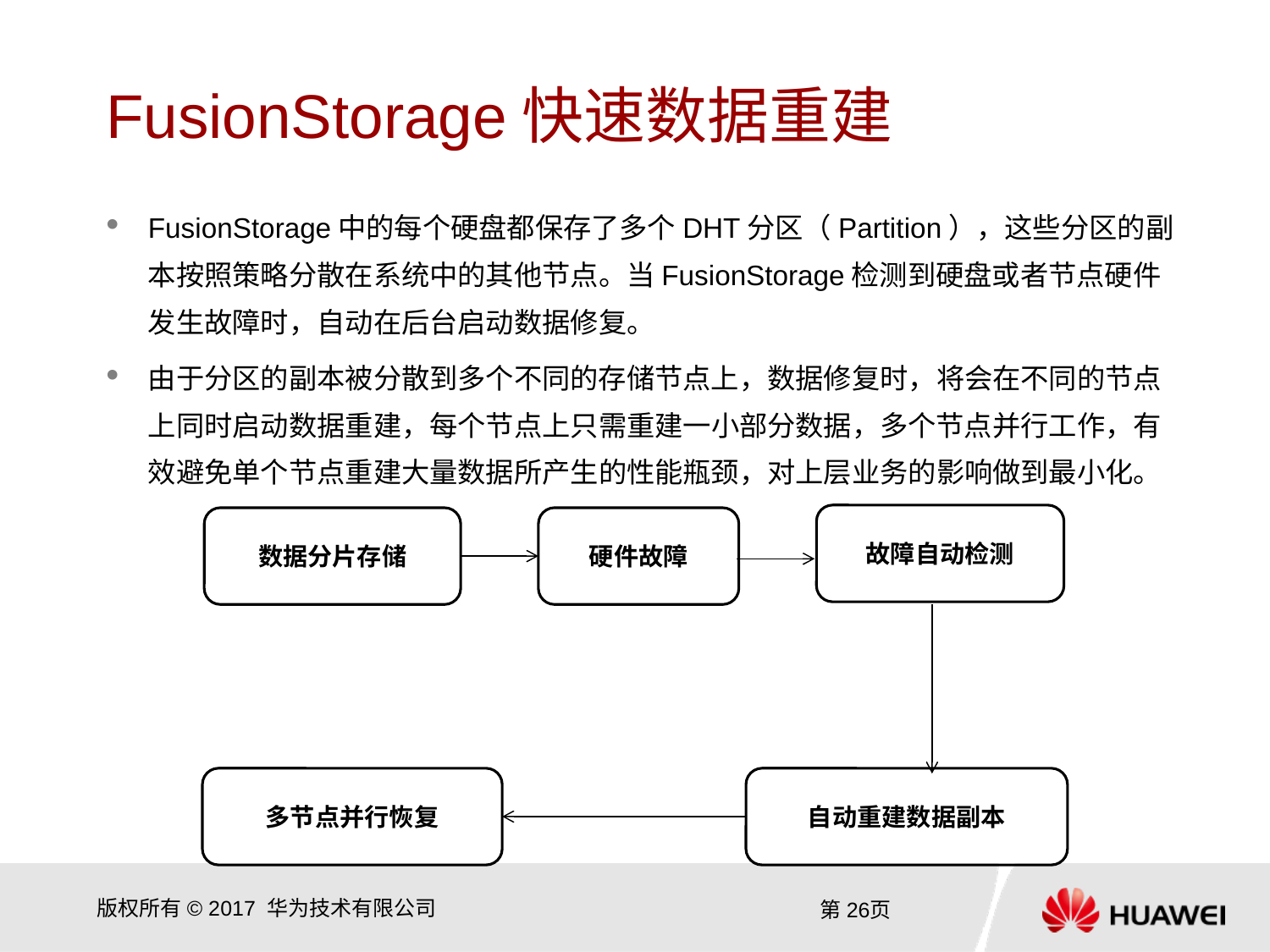

# FusionStorage快速数据重建
FusionStorage中的每个硬盘都保存了多个DHT分区（Partition），这些分区的副本按照策略分散在系统中的其他节点。当FusionStorage检测到硬盘或者节点硬件发生故障时，自动在后台启动数据修复。
由于分区的副本被分散到多个不同的存储节点上，数据修复时，将会在不同的节点上同时启动数据重建，每个节点上只需重建一小部分数据，多个节点并行工作，有效避免单个节点重建大量数据所产生的性能瓶颈，对上层业务的影响做到最小化。

故障自动检测
数据分片存储
硬件故障
多节点并行恢复
自动重建数据副本